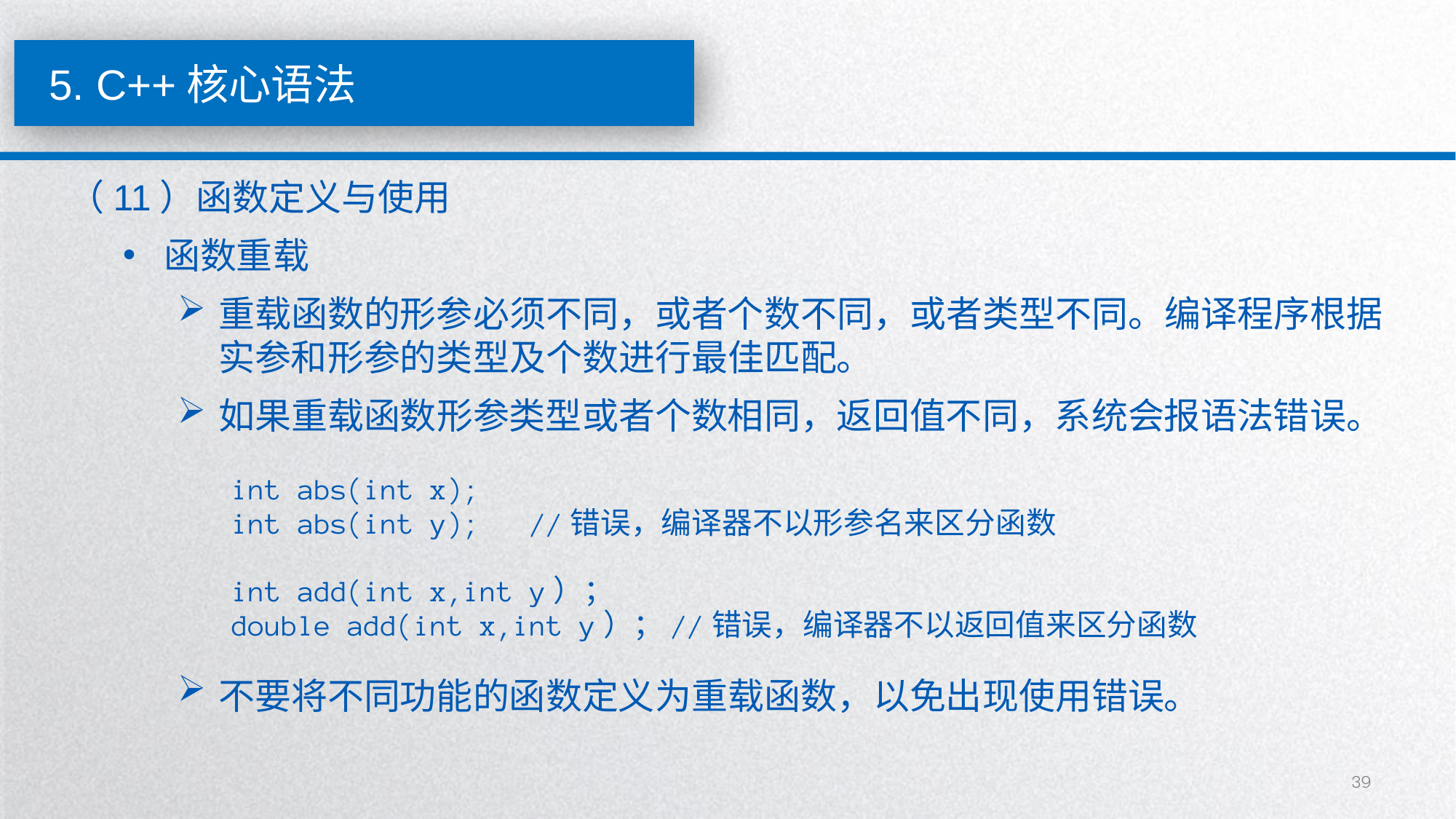

5. C++核心语法
（11）函数定义与使用
函数重载
重载函数的形参必须不同，或者个数不同，或者类型不同。编译程序根据实参和形参的类型及个数进行最佳匹配。
如果重载函数形参类型或者个数相同，返回值不同，系统会报语法错误。

int abs(int x);
int abs(int y);   //错误，编译器不以形参名来区分函数

int add(int x,int y）；
double add(int x,int y）；//错误，编译器不以返回值来区分函数

不要将不同功能的函数定义为重载函数，以免出现使用错误。
39